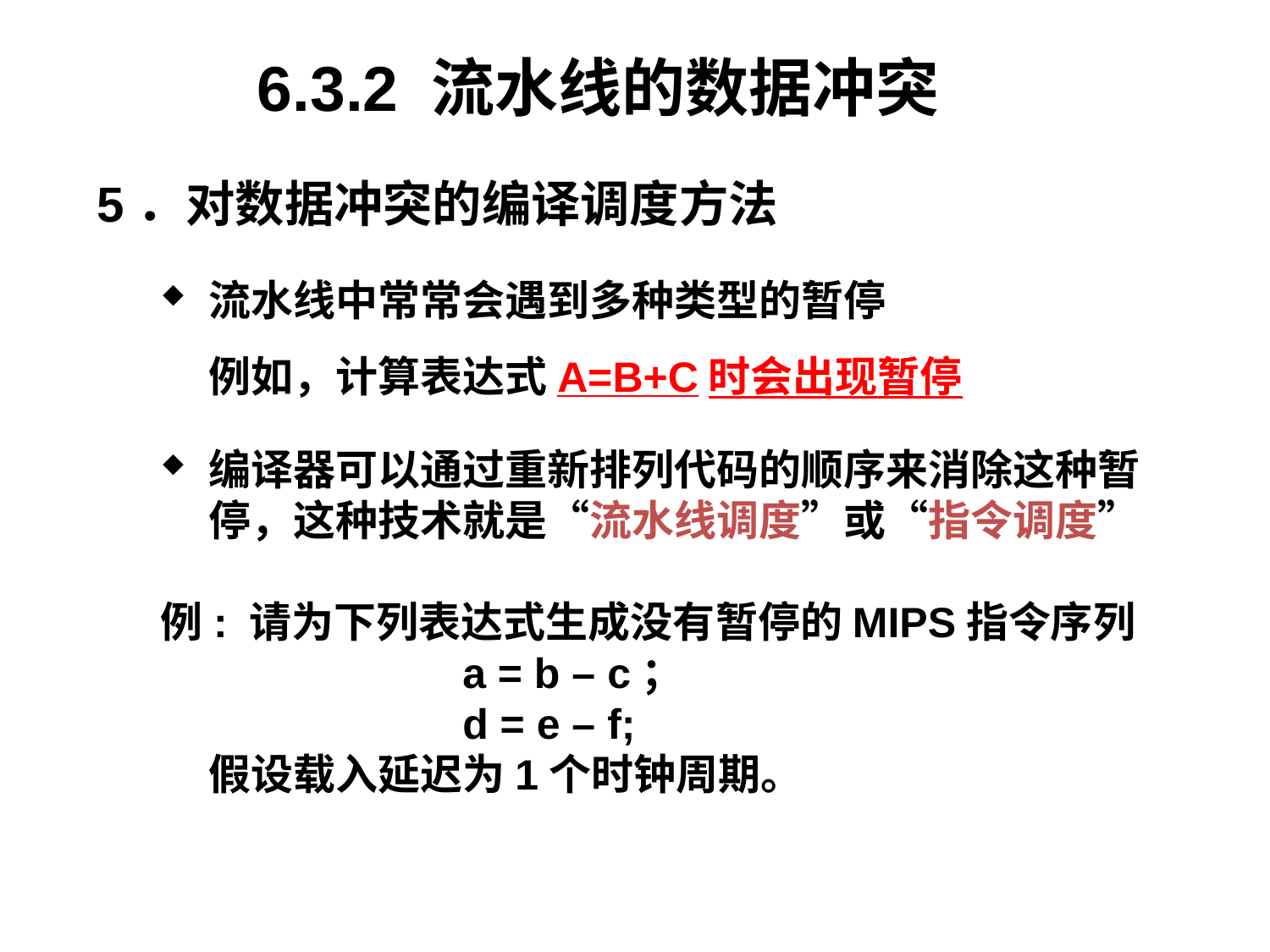

6.3.2 流水线的数据冲突
5．对数据冲突的编译调度方法
流水线中常常会遇到多种类型的暂停
	例如，计算表达式A=B+C时会出现暂停
编译器可以通过重新排列代码的顺序来消除这种暂停，这种技术就是“流水线调度”或“指令调度”

例: 请为下列表达式生成没有暂停的MIPS指令序列
			a = b – c；
			d = e – f;
	假设载入延迟为1个时钟周期。